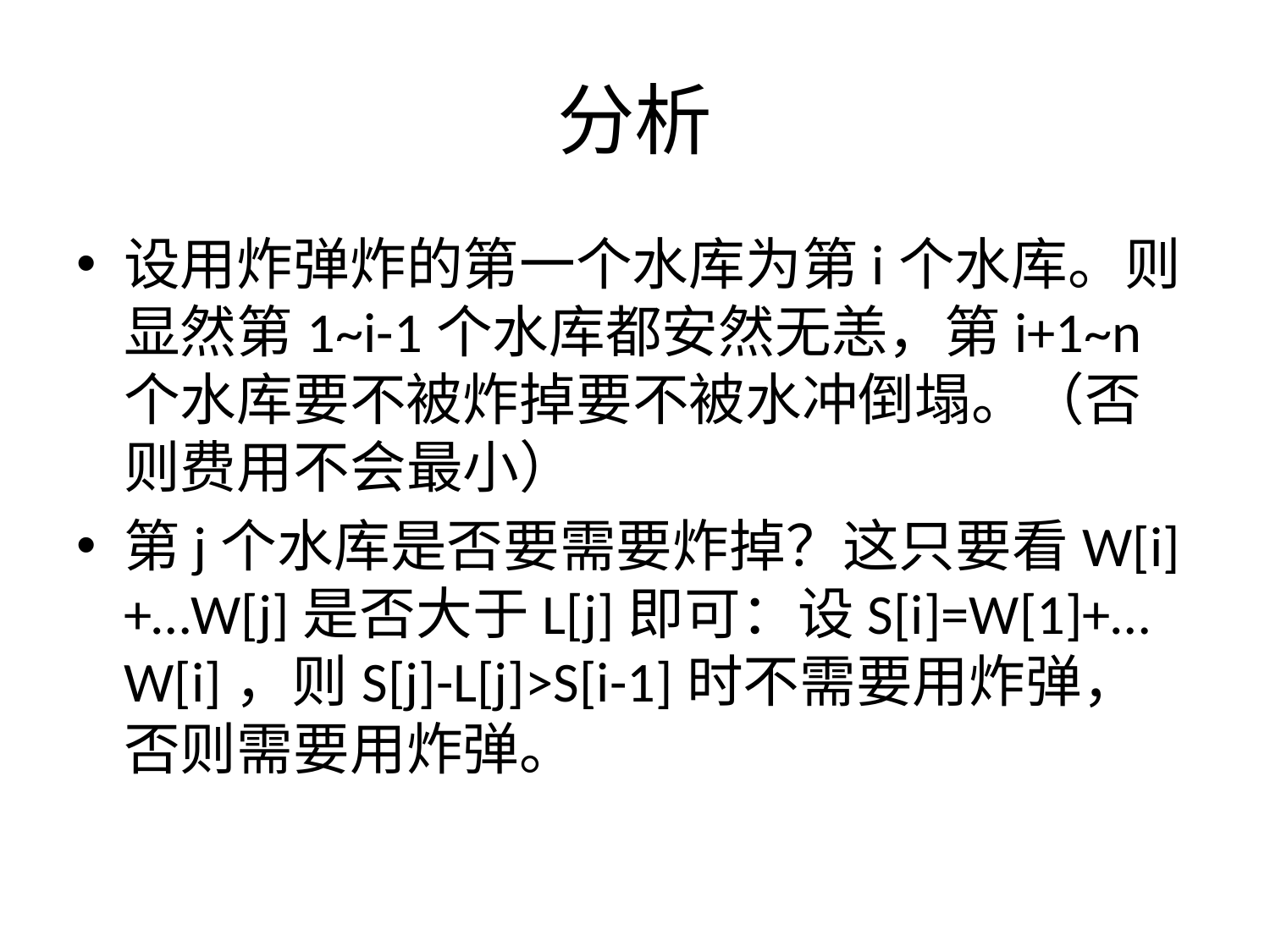

# 分析
设用炸弹炸的第一个水库为第i个水库。则显然第1~i-1个水库都安然无恙，第i+1~n个水库要不被炸掉要不被水冲倒塌。（否则费用不会最小）
第j个水库是否要需要炸掉？这只要看W[i]+…W[j]是否大于L[j]即可：设S[i]=W[1]+…W[i]，则S[j]-L[j]>S[i-1]时不需要用炸弹，否则需要用炸弹。